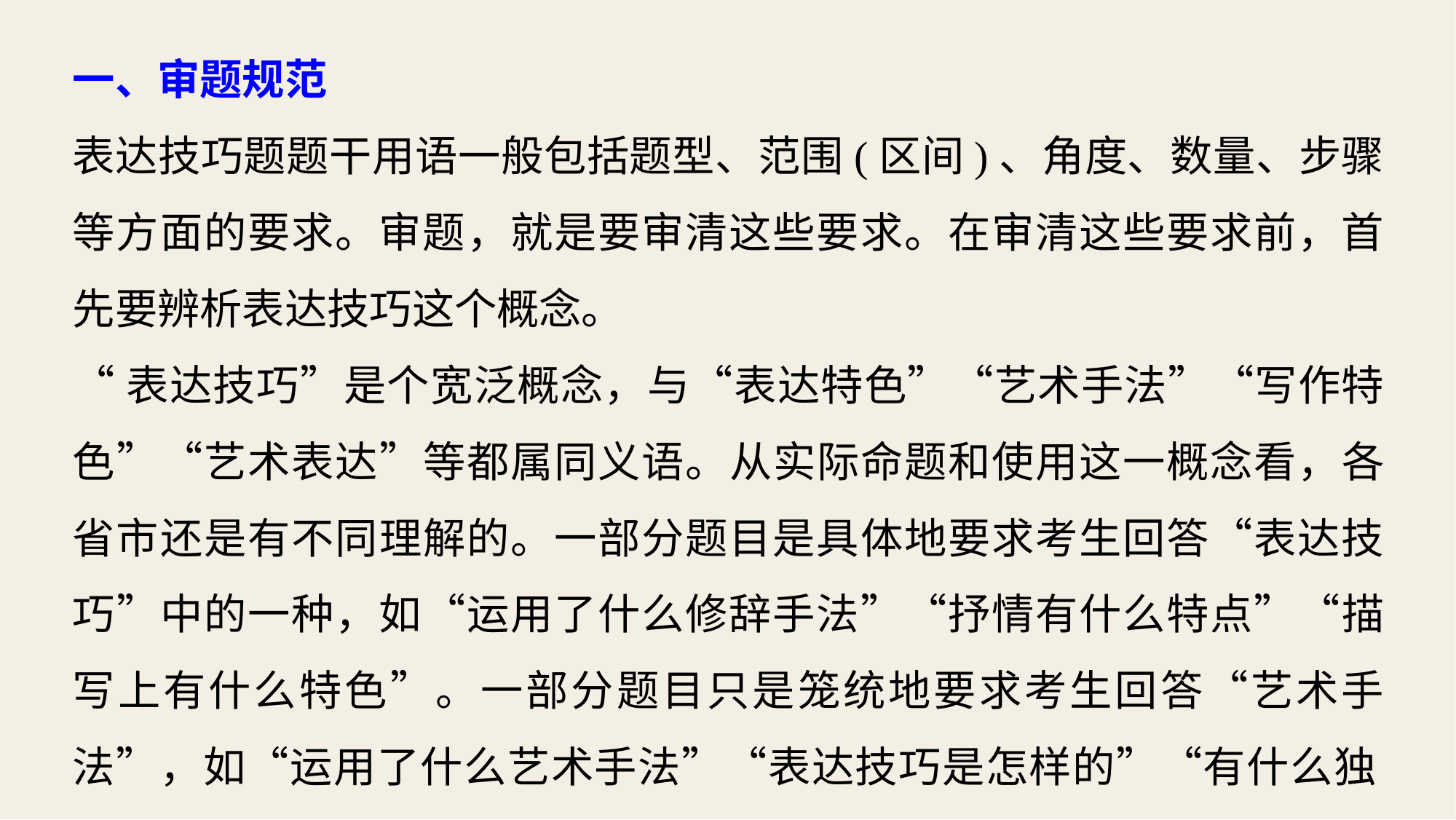

一、审题规范
表达技巧题题干用语一般包括题型、范围(区间)、角度、数量、步骤等方面的要求。审题，就是要审清这些要求。在审清这些要求前，首先要辨析表达技巧这个概念。
“表达技巧”是个宽泛概念，与“表达特色”“艺术手法”“写作特色”“艺术表达”等都属同义语。从实际命题和使用这一概念看，各省市还是有不同理解的。一部分题目是具体地要求考生回答“表达技巧”中的一种，如“运用了什么修辞手法”“抒情有什么特点”“描写上有什么特色”。一部分题目只是笼统地要求考生回答“艺术手法”，如“运用了什么艺术手法”“表达技巧是怎样的”“有什么独